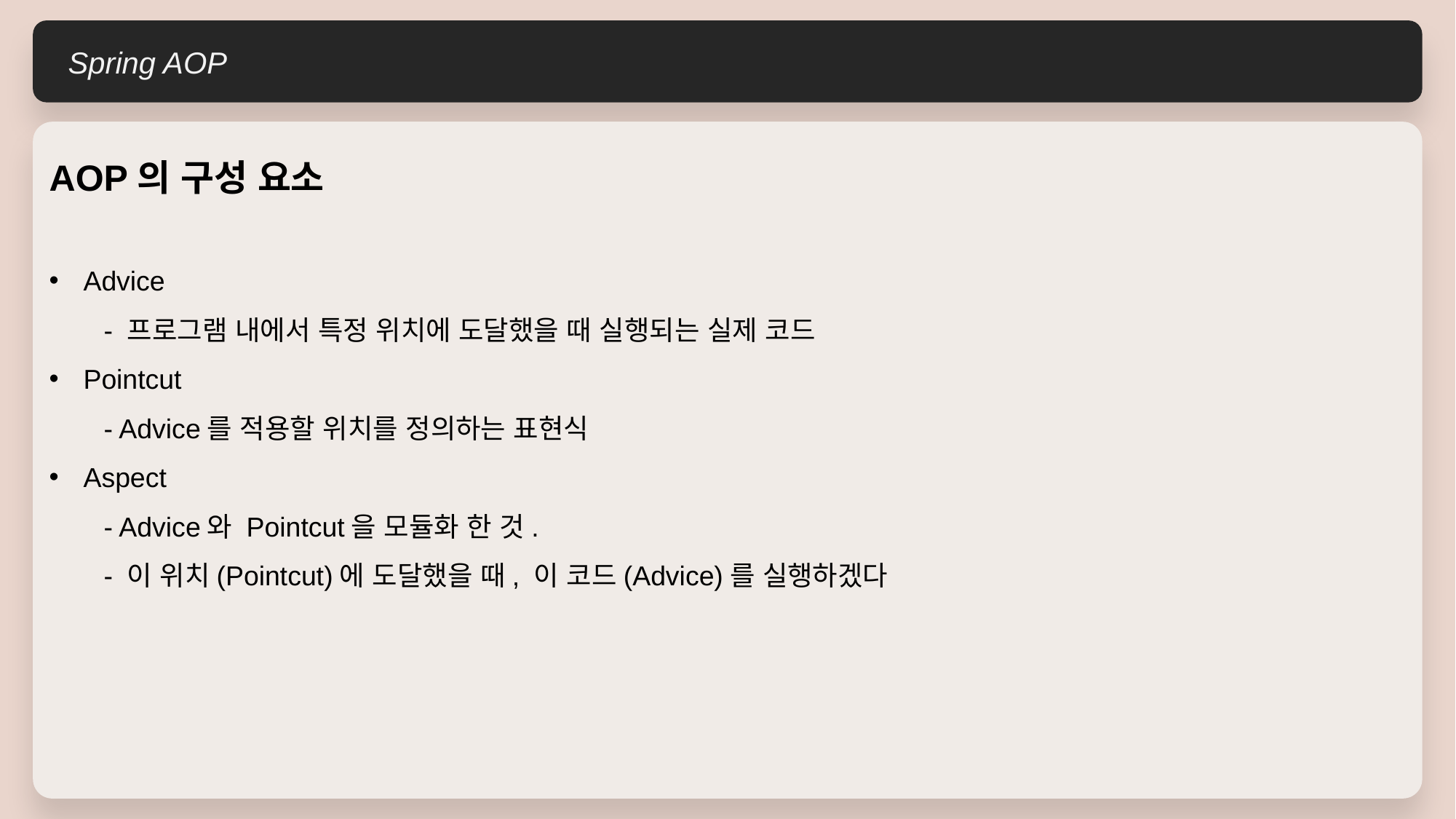

Spring AOP
AOP의 구성 요소

Advice
- 프로그램 내에서 특정 위치에 도달했을 때 실행되는 실제 코드
Pointcut
- Advice를 적용할 위치를 정의하는 표현식
Aspect
- Advice와 Pointcut을 모듈화 한 것.
- 이 위치(Pointcut)에 도달했을 때, 이 코드(Advice)를 실행하겠다